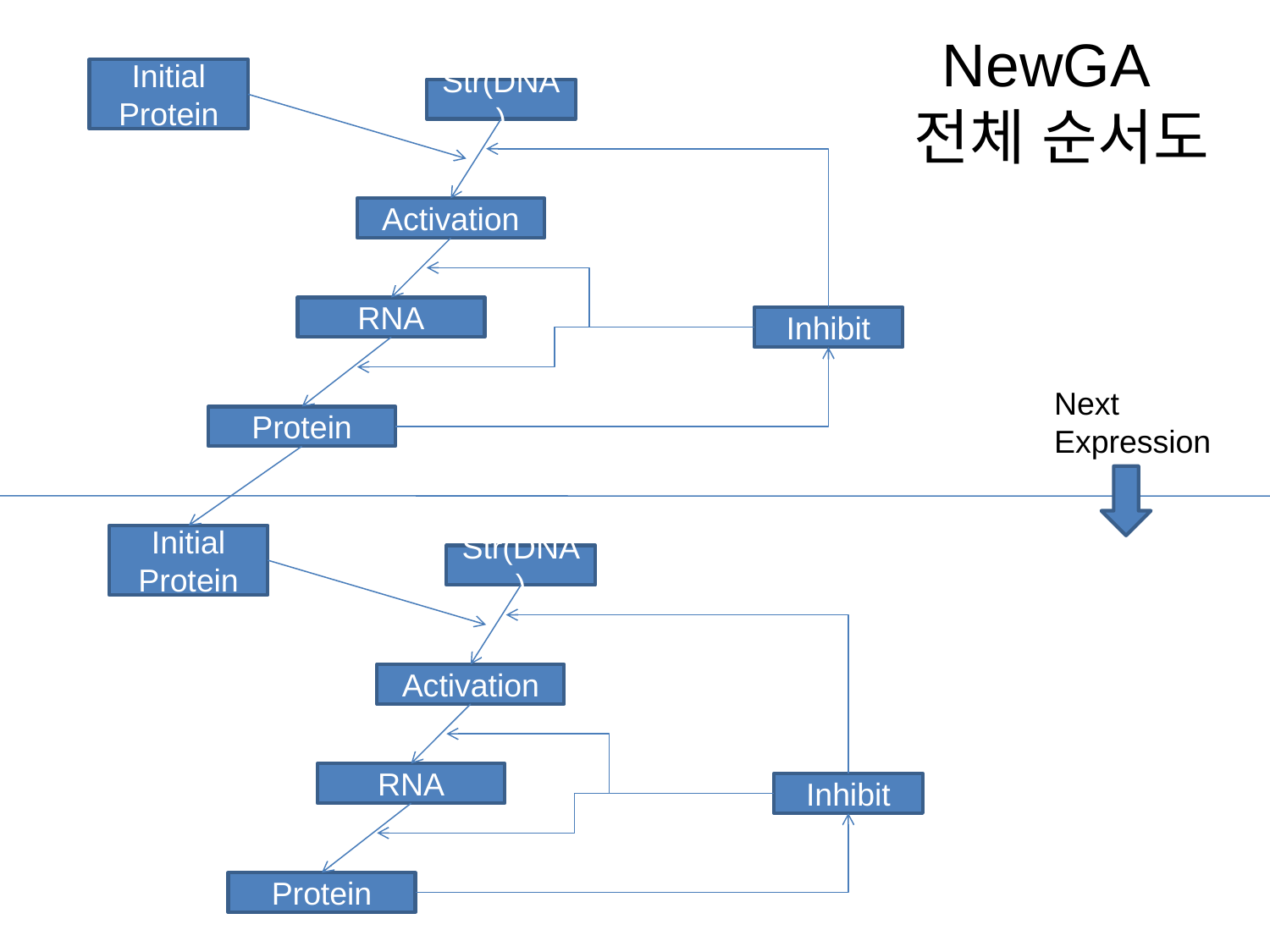

# NewGA 전체 순서도
Initial Protein
Str(DNA)
Activation
RNA
Inhibit
Next Expression
Protein

Initial Protein
Str(DNA)
Activation
RNA
Inhibit
Protein